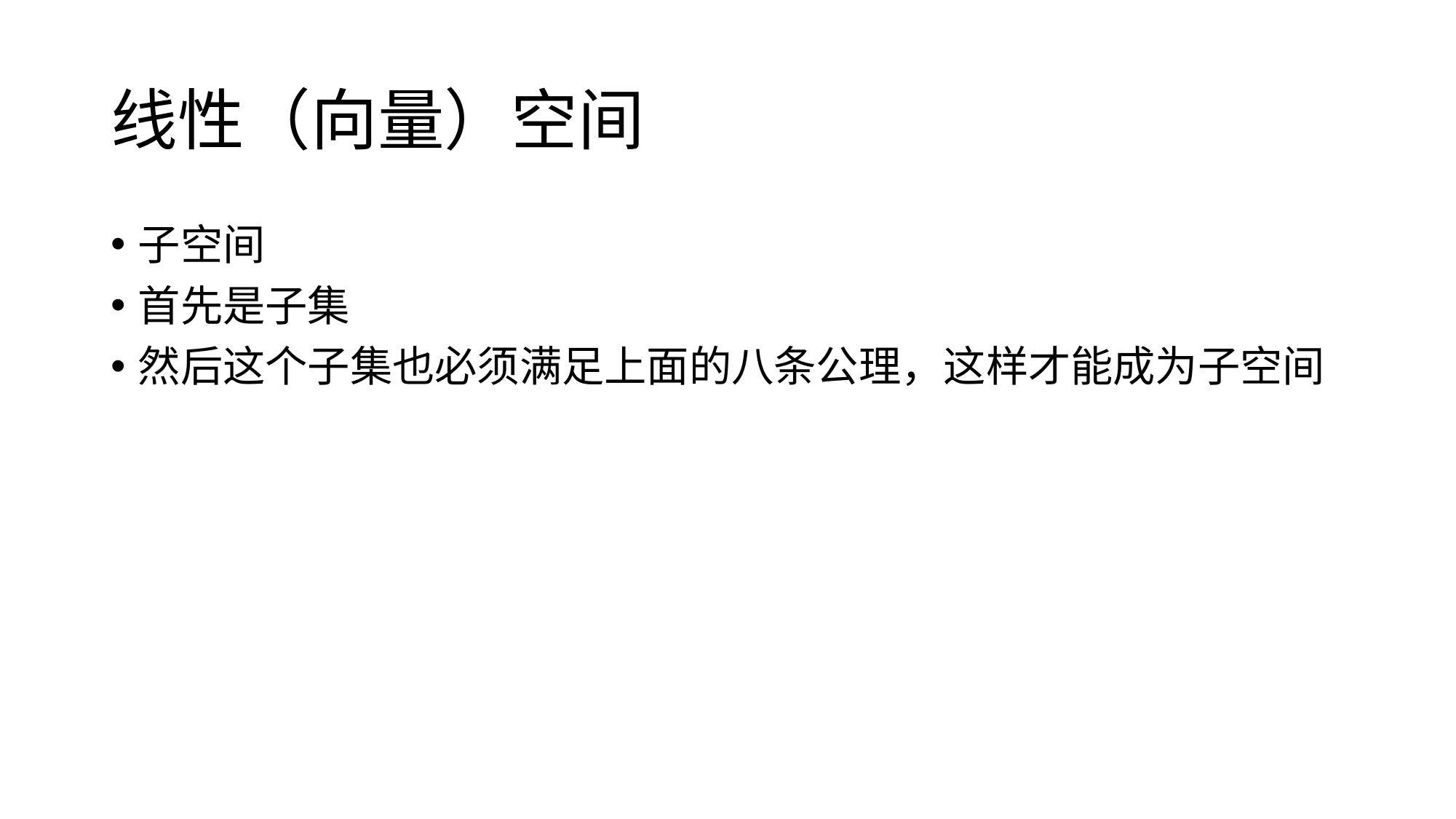

# 线性（向量）空间
子空间
首先是子集
然后这个子集也必须满足上面的八条公理，这样才能成为子空间